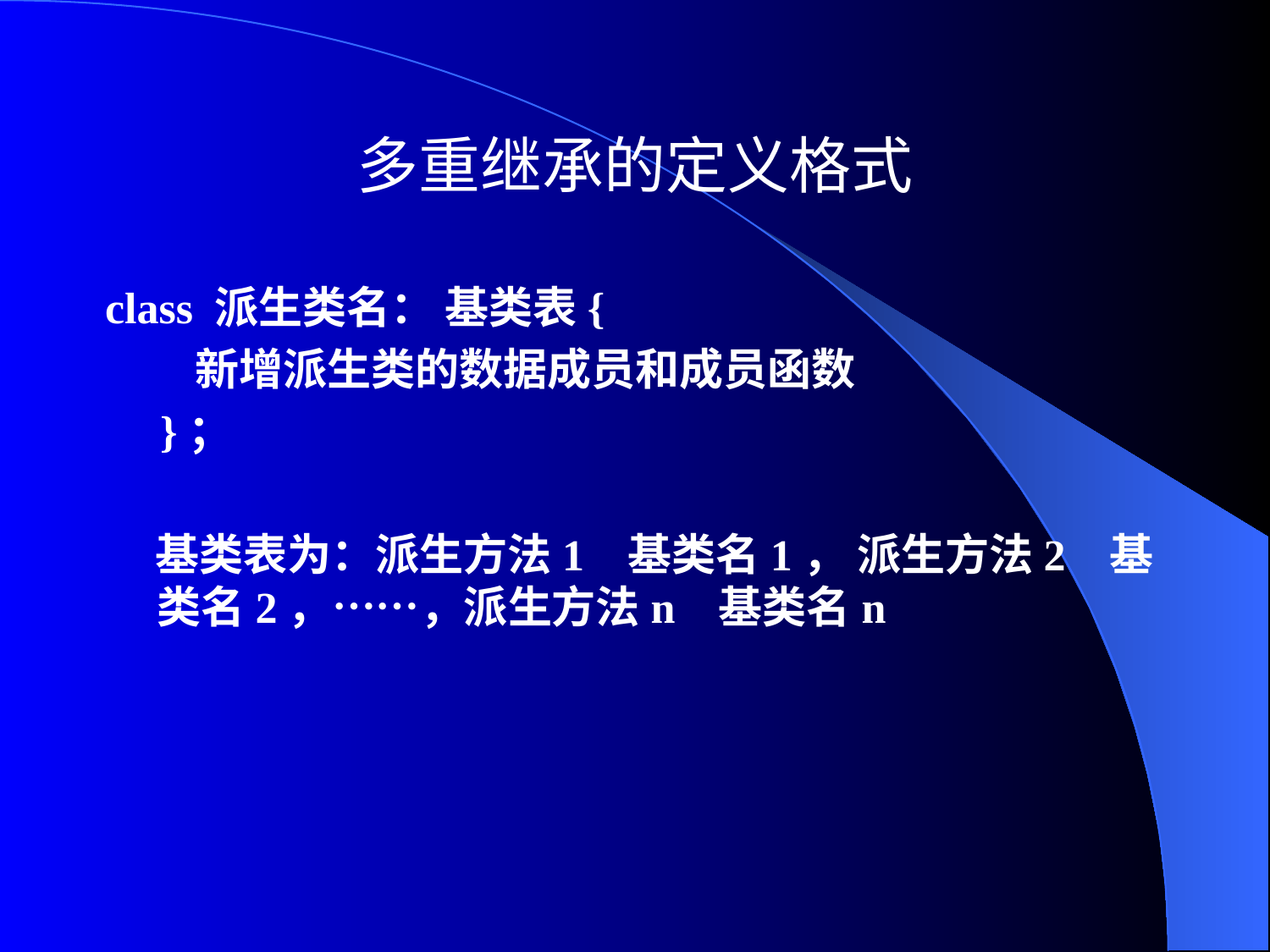

# 多重继承的定义格式
class 派生类名： 基类表{
        新增派生类的数据成员和成员函数
     }；

    基类表为：派生方法1   基类名1， 派生方法2   基类名2，……，派生方法n   基类名n